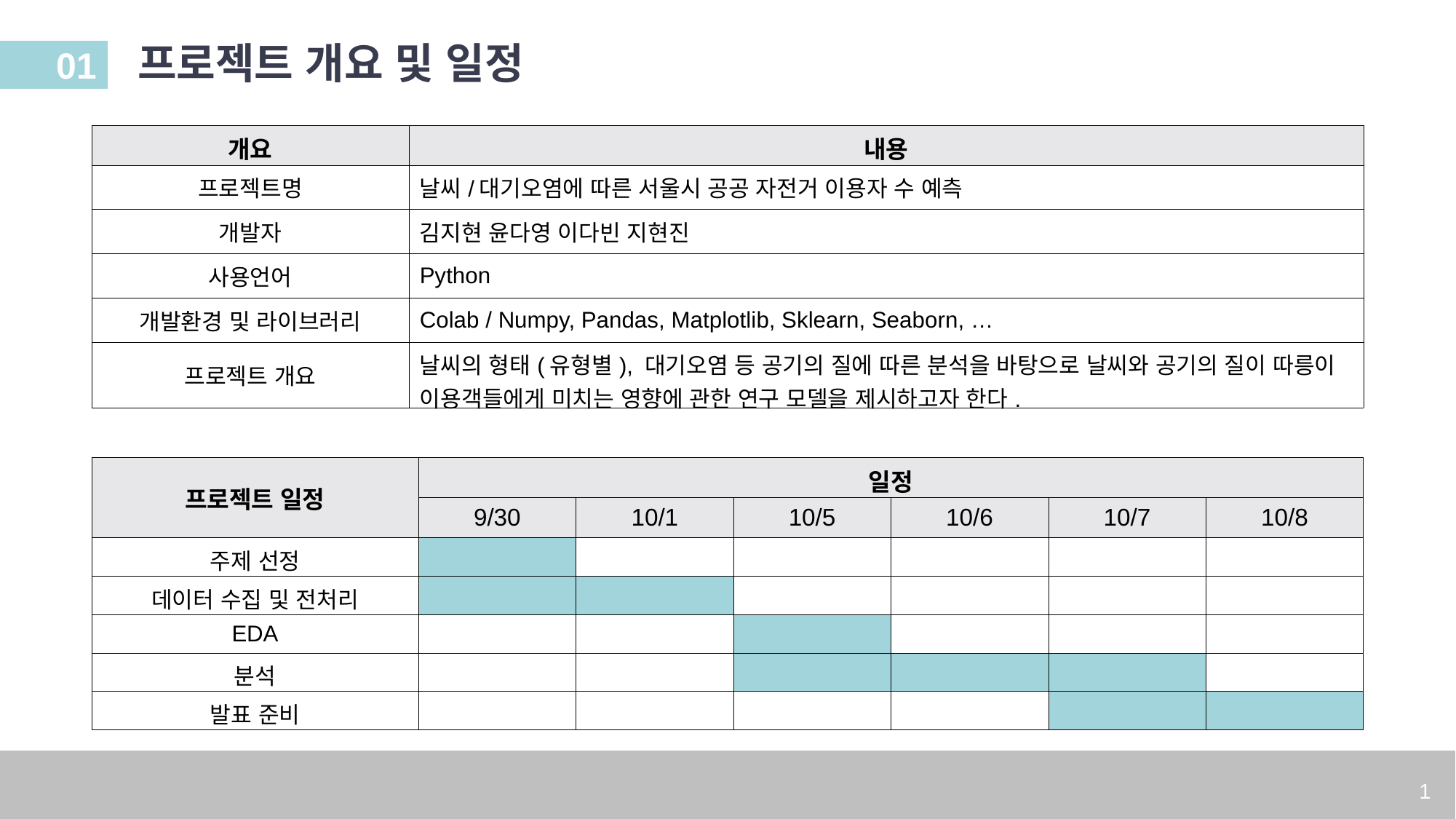

프로젝트 개요 및 일정
01
| 개요 | 내용 |
| --- | --- |
| 프로젝트명 | 날씨/대기오염에 따른 서울시 공공 자전거 이용자 수 예측 |
| 개발자 | 김지현 윤다영 이다빈 지현진 |
| 사용언어 | Python |
| 개발환경 및 라이브러리 | Colab / Numpy, Pandas, Matplotlib, Sklearn, Seaborn, … |
| 프로젝트 개요 | 날씨의 형태(유형별), 대기오염 등 공기의 질에 따른 분석을 바탕으로 날씨와 공기의 질이 따릉이 이용객들에게 미치는 영향에 관한 연구 모델을 제시하고자 한다. |
| 프로젝트 일정 | 일정 |  |  |  |  |  |
| --- | --- | --- | --- | --- | --- | --- |
|  | 9/30 | 10/1 | 10/5 | 10/6 | 10/7 | 10/8 |
| 주제 선정 |  |  |  |  |  |  |
| 데이터 수집 및 전처리 |  |  |  |  |  |  |
| EDA |  |  |  |  |  |  |
| 분석 |  |  |  |  |  |  |
| 발표 준비 |  |  |  |  |  |  |

1